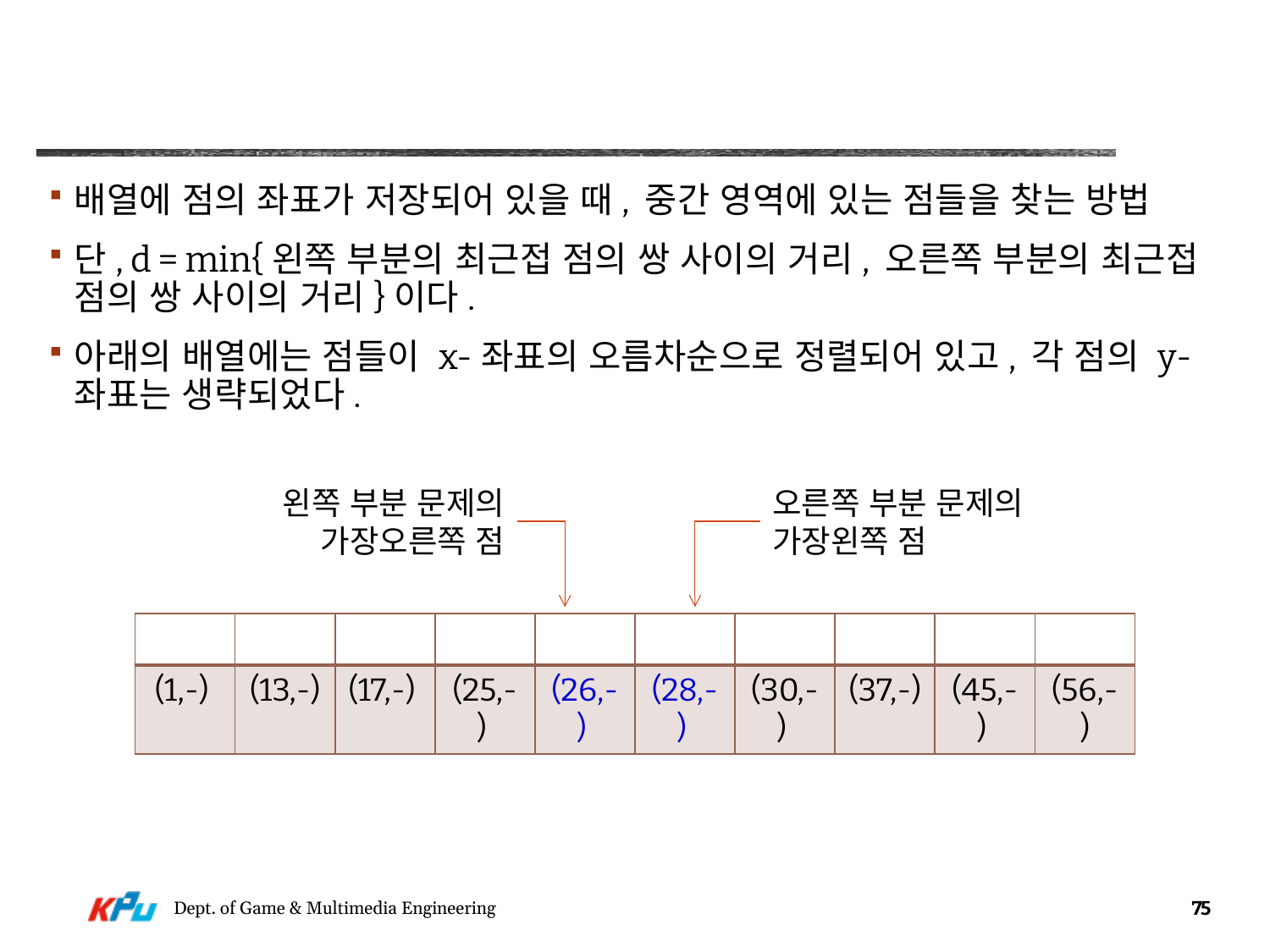

#
배열에 점의 좌표가 저장되어 있을 때, 중간 영역에 있는 점들을 찾는 방법
단, d = min{왼쪽 부분의 최근접 점의 쌍 사이의 거리, 오른쪽 부분의 최근접 점의 쌍 사이의 거리}이다.
아래의 배열에는 점들이 x-좌표의 오름차순으로 정렬되어 있고, 각 점의 y-좌표는 생략되었다.

왼쪽 부분 문제의 가장오른쪽 점
오른쪽 부분 문제의 가장왼쪽 점
|  |  |  |  |  |  |  |  |  |  |
| --- | --- | --- | --- | --- | --- | --- | --- | --- | --- |
| (1,-) | (13,-) | (17,-) | (25,-) | (26,-) | (28,-) | (30,-) | (37,-) | (45,-) | (56,-) |
Dept. of Game & Multimedia Engineering
75